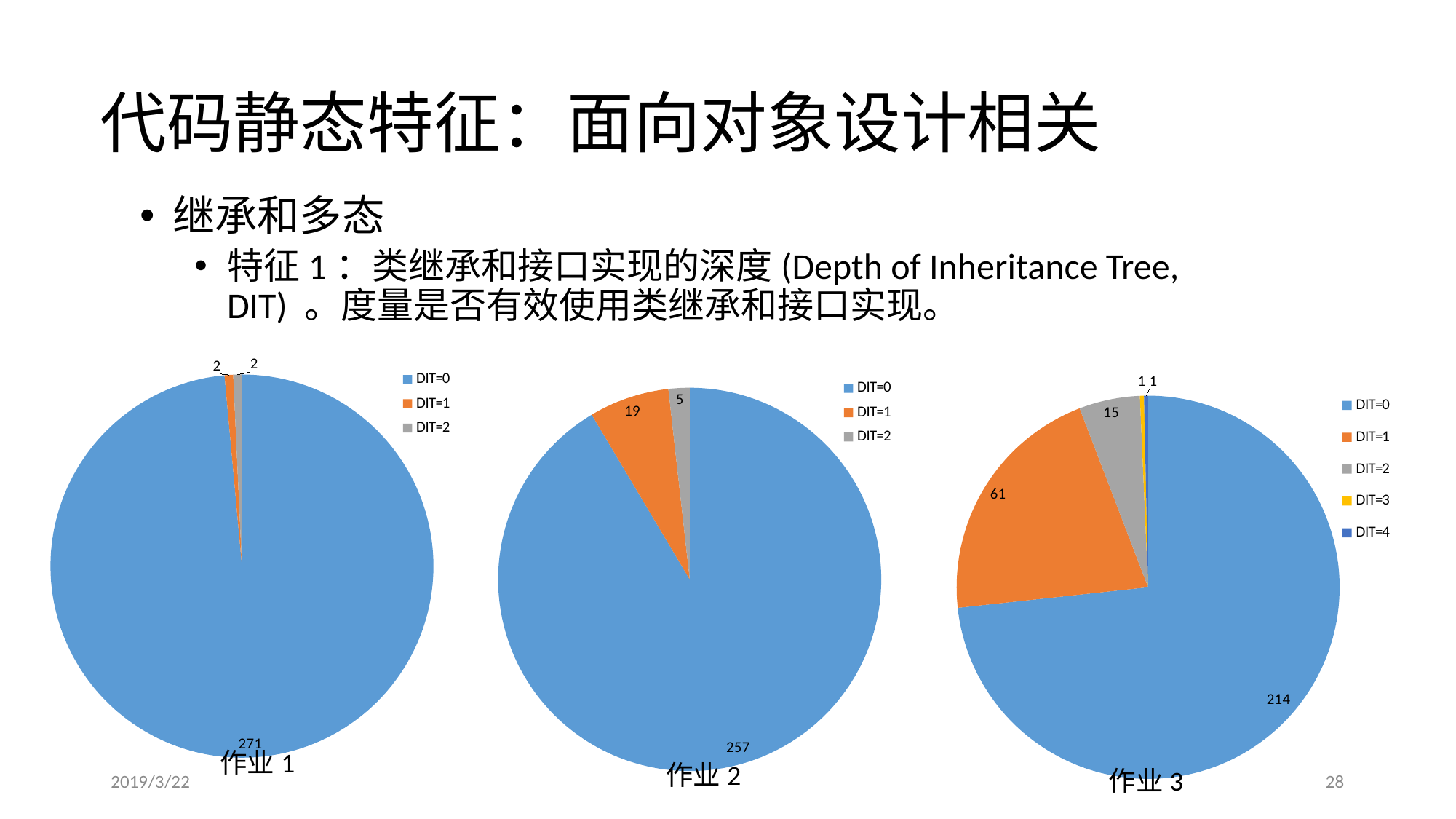

# 代码静态特征：面向对象设计相关
继承和多态
特征1：类继承和接口实现的深度(Depth of Inheritance Tree, DIT) 。度量是否有效使用类继承和接口实现。

### Chart

| Category |  |
|---|---|
| DIT=0 | 271.0 |
| DIT=1 | 2.0 |
| DIT=2 | 2.0 |

### Chart

| Category |  |
|---|---|
| DIT=0 | 257.0 |
| DIT=1 | 19.0 |
| DIT=2 | 5.0 |

### Chart

| Category |  |
|---|---|
| DIT=0 | 214.0 |
| DIT=1 | 61.0 |
| DIT=2 | 15.0 |
| DIT=3 | 1.0 |
| DIT=4 | 1.0 |
作业1
作业2
作业3
2019/3/22
28